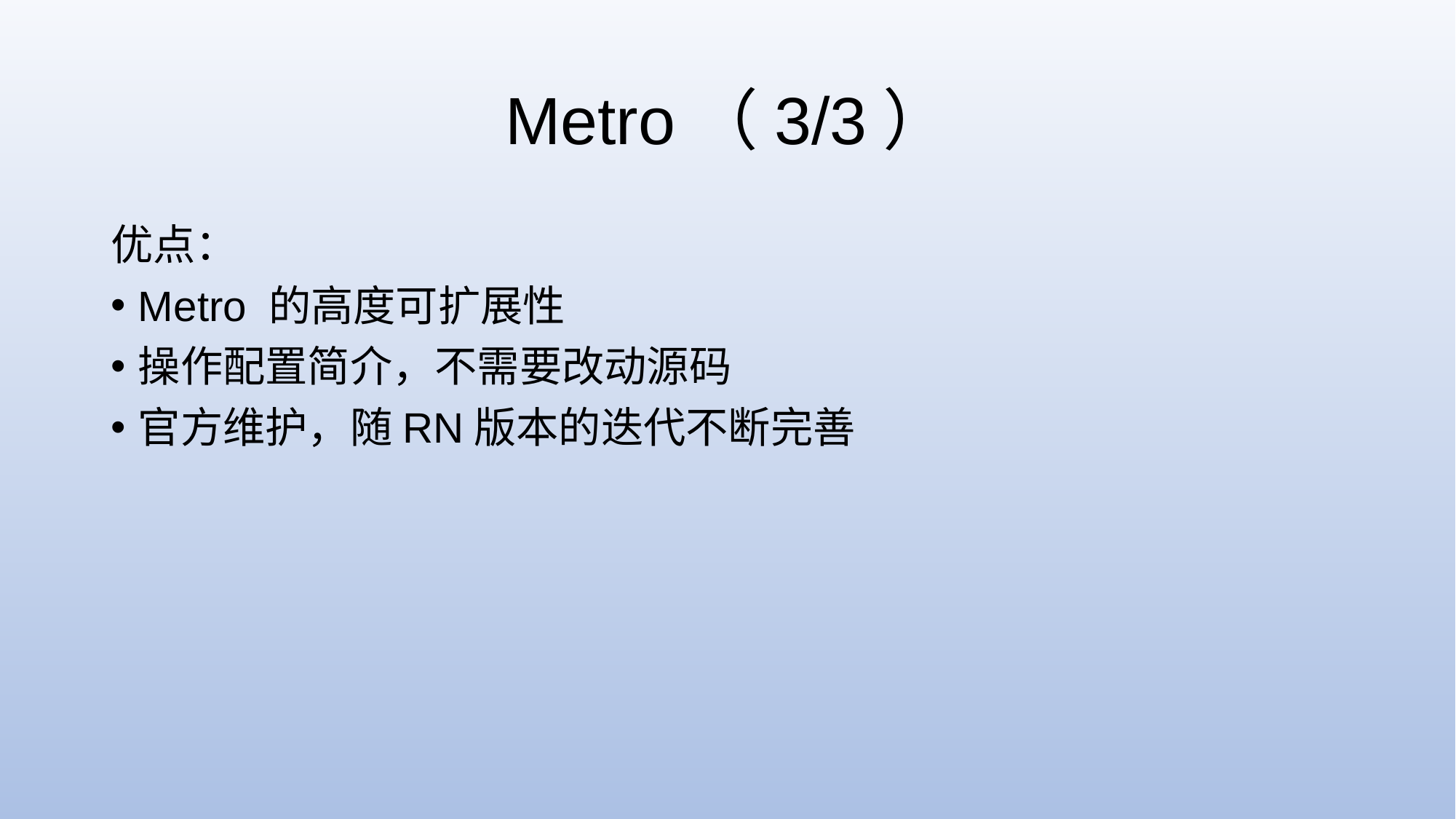

# Metro（3/3）
优点：
Metro 的高度可扩展性
操作配置简介，不需要改动源码
官方维护，随RN版本的迭代不断完善